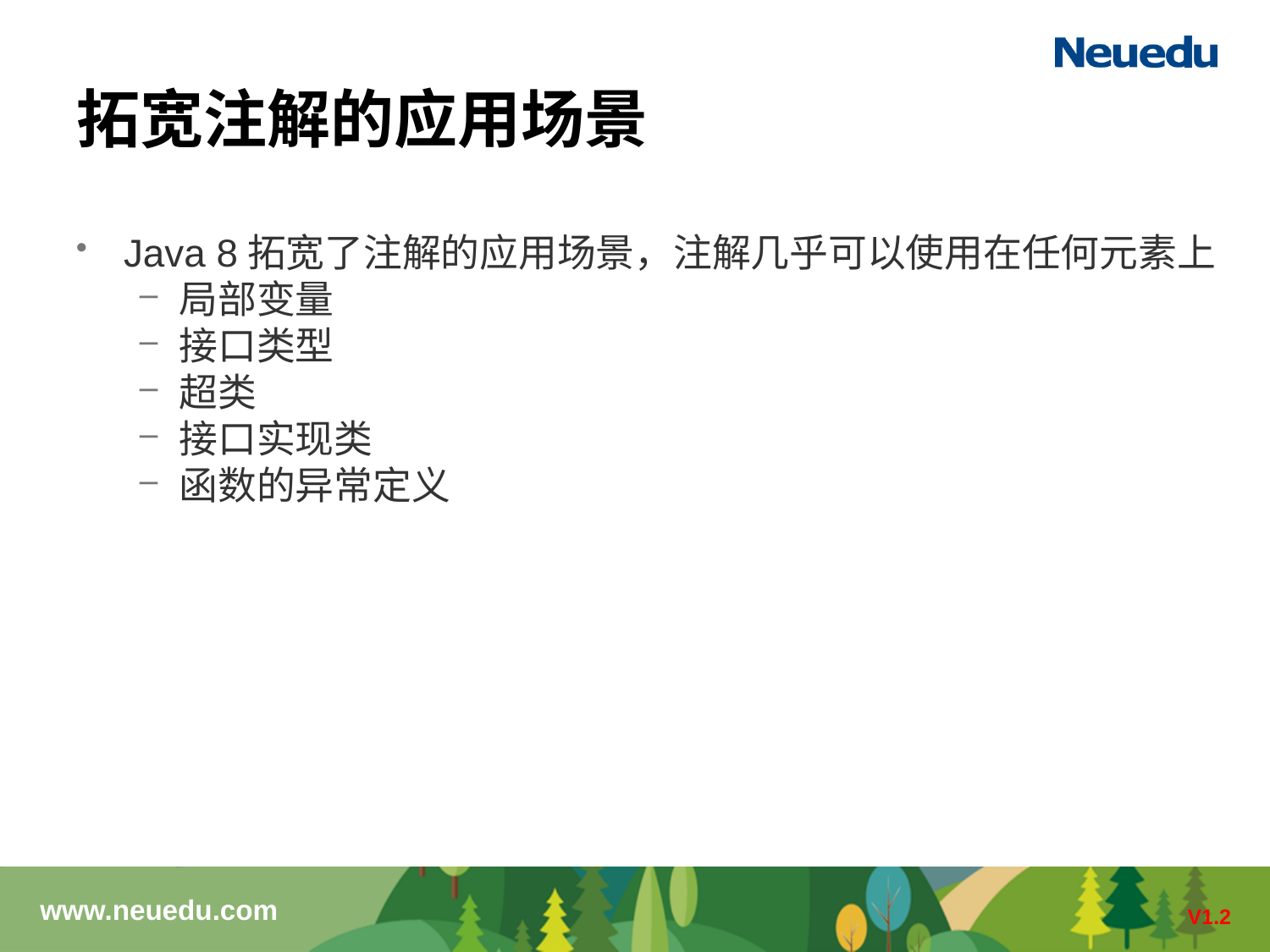

# 拓宽注解的应用场景
Java 8拓宽了注解的应用场景，注解几乎可以使用在任何元素上
局部变量
接口类型
超类
接口实现类
函数的异常定义